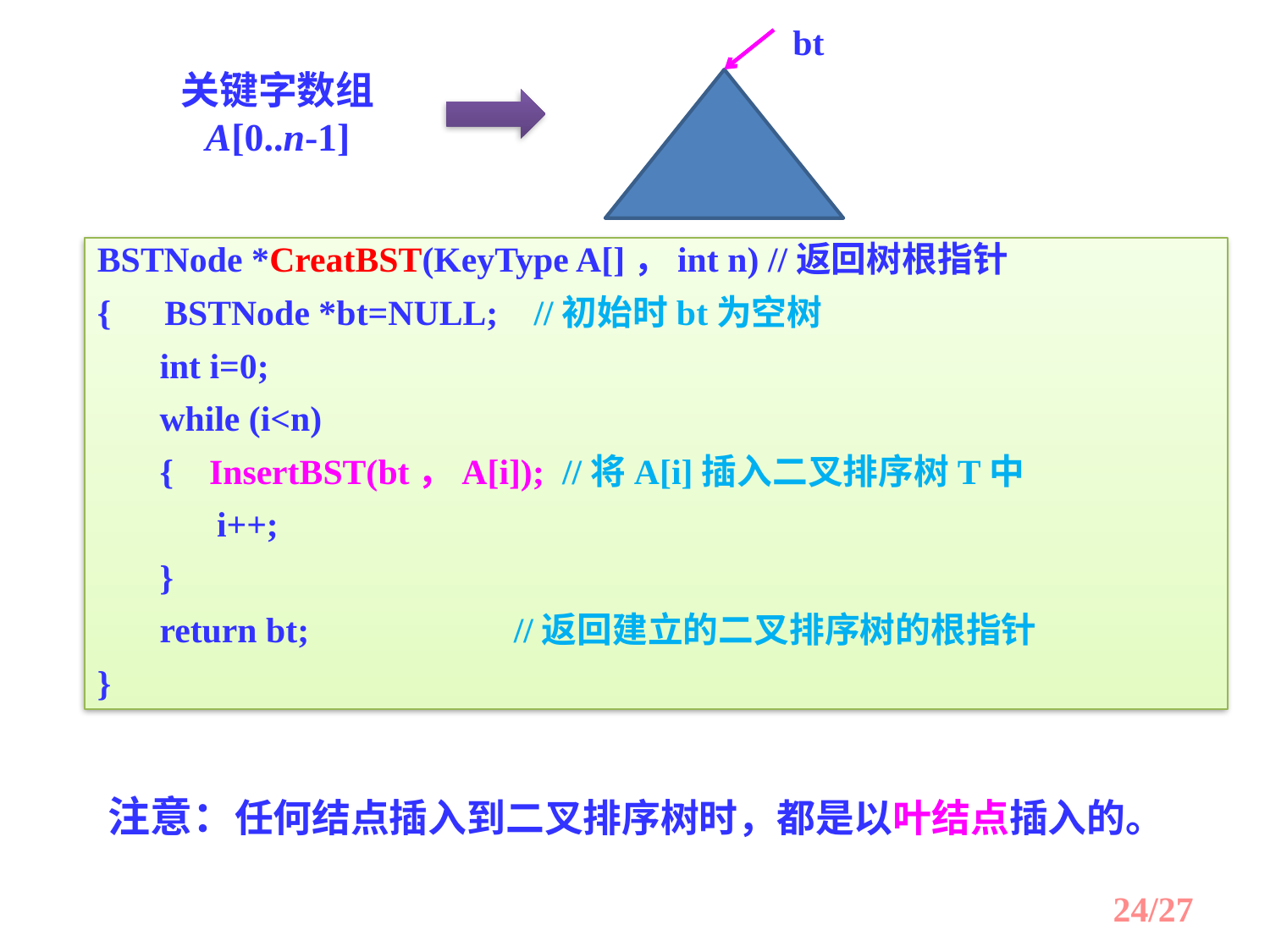

bt

关键字数组A[0..n-1]

BSTNode *CreatBST(KeyType A[]，int n) //返回树根指针
{      BSTNode *bt=NULL;    //初始时bt为空树
       int i=0;
       while (i<n)
       {    InsertBST(bt，A[i]);  //将A[i]插入二叉排序树T中
　　     i++;
       }
       return bt;       	    //返回建立的二叉排序树的根指针
}
注意：任何结点插入到二叉排序树时，都是以叶结点插入的。
24/27